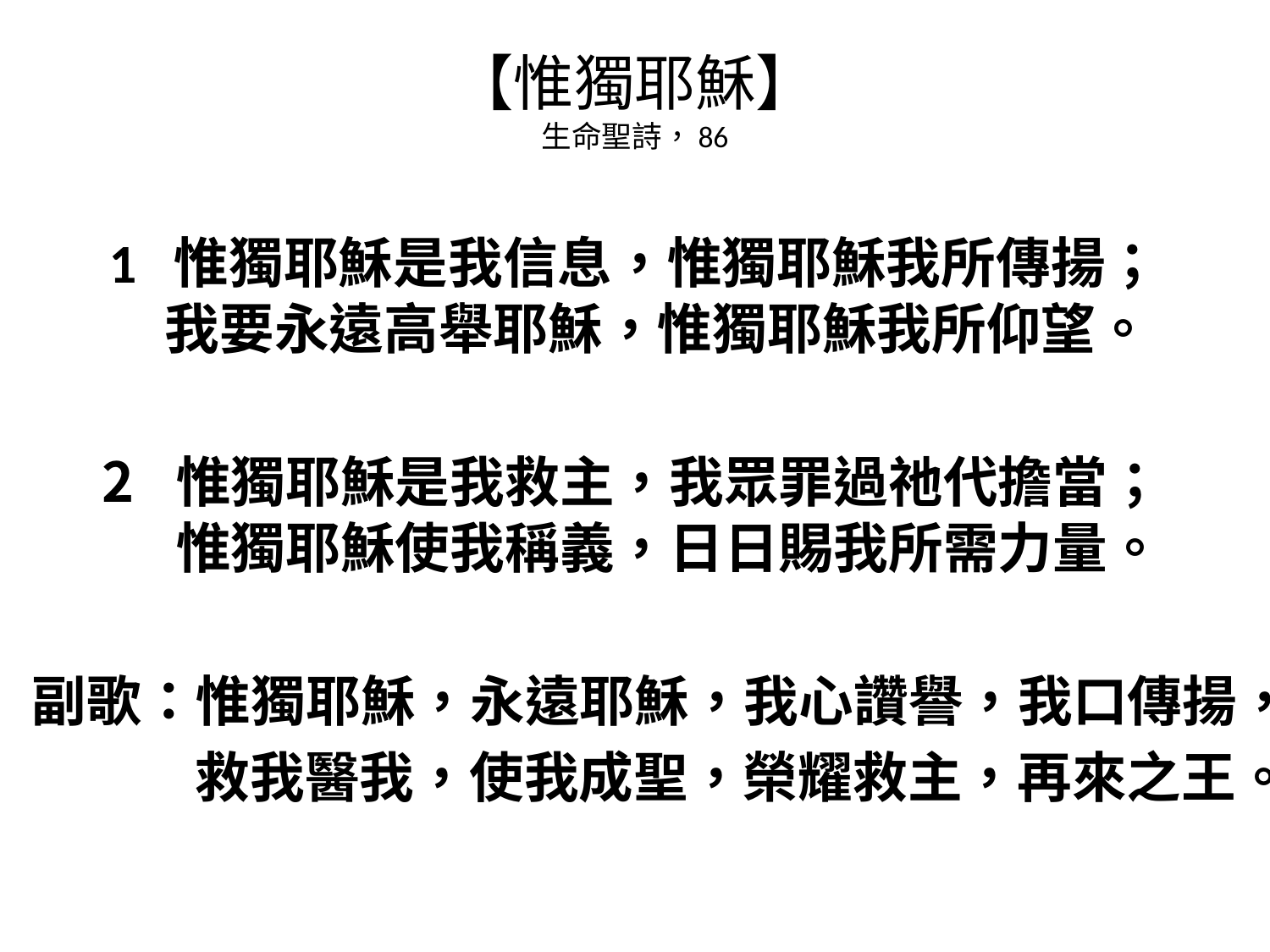

# 【惟獨耶穌】 生命聖詩，86
1  惟獨耶穌是我信息，惟獨耶穌我所傳揚；
我要永遠高舉耶穌，惟獨耶穌我所仰望。

惟獨耶穌是我救主，我眾罪過祂代擔當；
惟獨耶穌使我稱義，日日賜我所需力量。

副歌：惟獨耶穌，永遠耶穌，我心讚譽，我口傳揚，
            救我醫我，使我成聖，榮耀救主，再來之王。